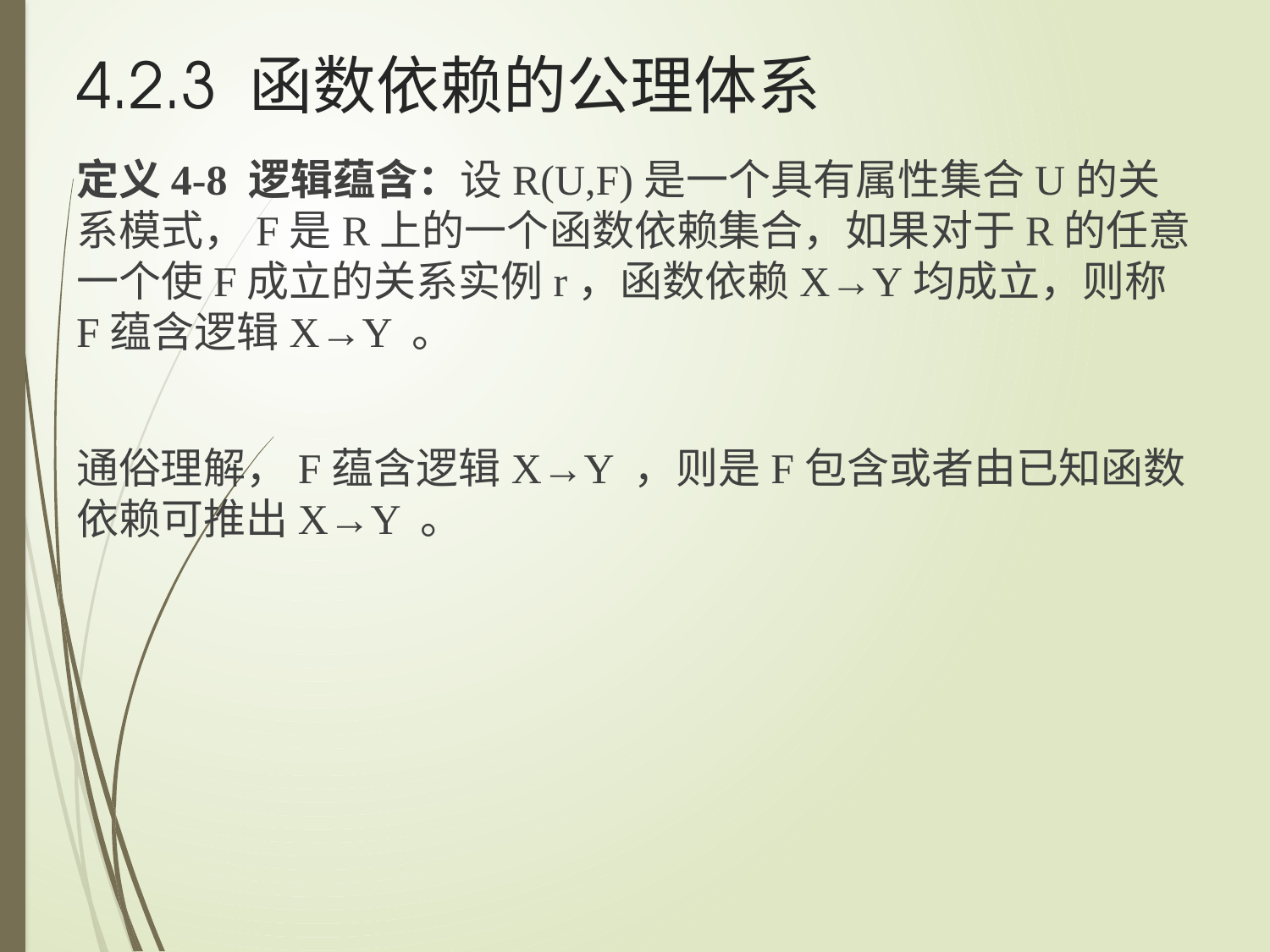

# 4.2.3 函数依赖的公理体系
定义4-8 逻辑蕴含：设R(U,F)是一个具有属性集合U的关系模式，F是R上的一个函数依赖集合，如果对于R的任意一个使F成立的关系实例r，函数依赖X→Y均成立，则称F蕴含逻辑X→Y 。

通俗理解，F蕴含逻辑X→Y ，则是F包含或者由已知函数依赖可推出X→Y 。